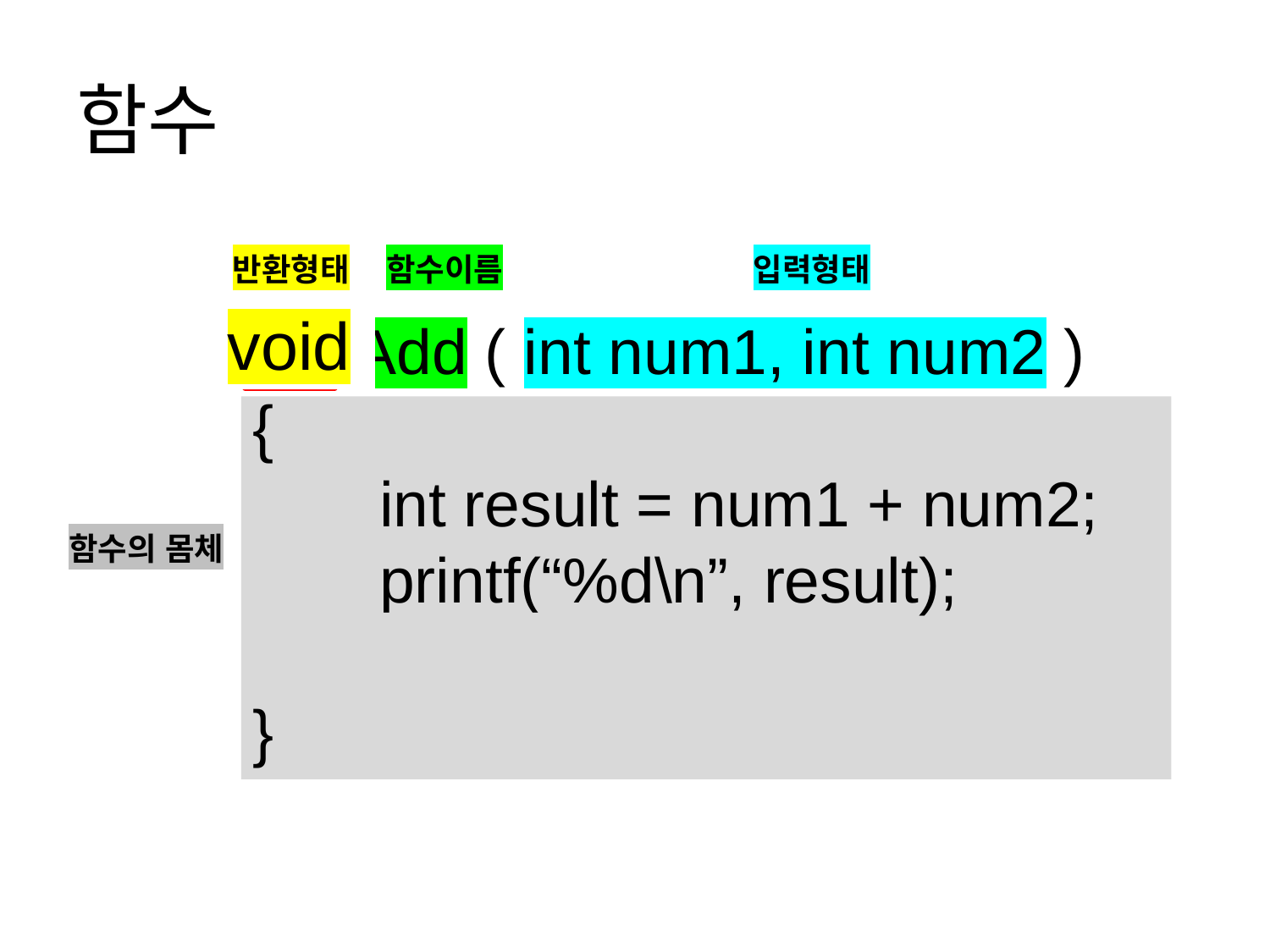

# 함수
반환형태
함수이름
입력형태
void

int  Add ( int num1, int num2 )
{
	int result = num1 + num2;
	printf(“%d\n”, result);
	return result;
}

함수의 몸체